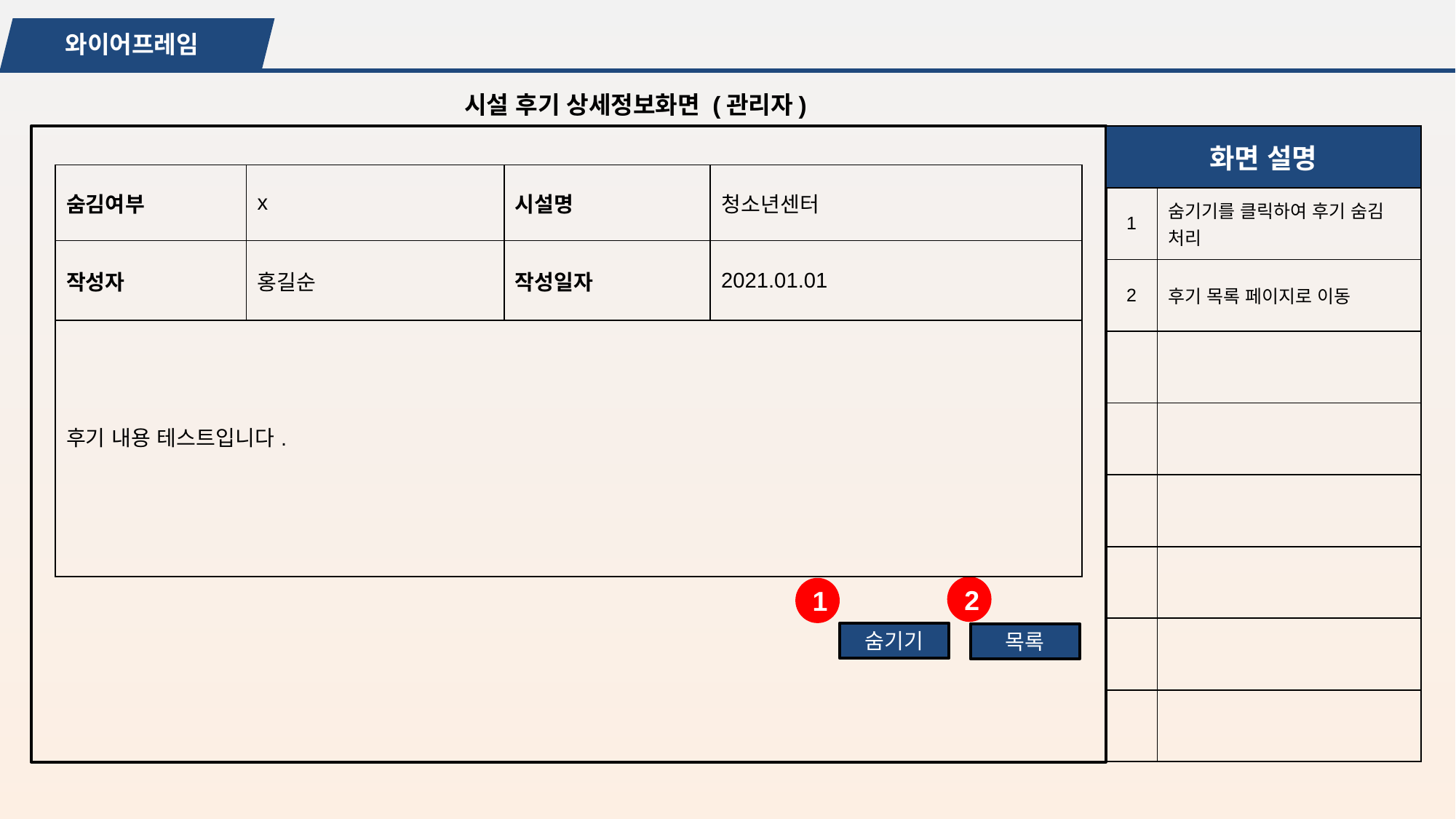

와이어프레임

시설 후기 상세정보화면 (관리자)
| 화면 설명 |  |
| --- | --- |
| 1 | 숨기기를 클릭하여 후기 숨김 처리 |
| 2 | 후기 목록 페이지로 이동 |
|  |  |
|  |  |
|  |  |
|  |  |
|  |  |
|  |  |

| 숨김여부 | x | 시설명 | 청소년센터 |
| --- | --- | --- | --- |
| 작성자 | 홍길순 | 작성일자 | 2021.01.01 |
| 후기 내용 테스트입니다. |  |  |  |
2
1
숨기기
목록